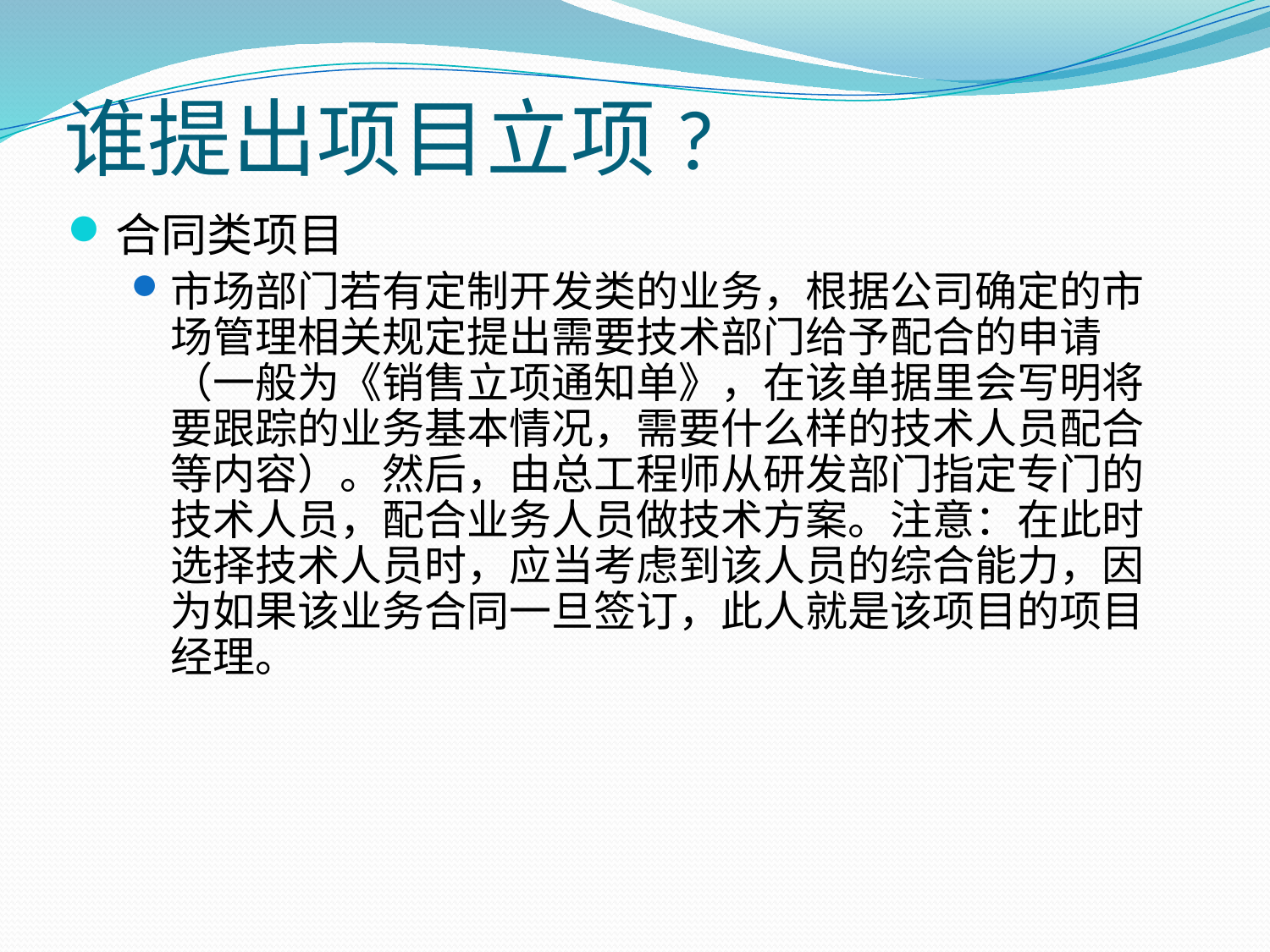

谁提出项目立项?
合同类项目
市场部门若有定制开发类的业务，根据公司确定的市场管理相关规定提出需要技术部门给予配合的申请（一般为《销售立项通知单》，在该单据里会写明将要跟踪的业务基本情况，需要什么样的技术人员配合等内容）。然后，由总工程师从研发部门指定专门的技术人员，配合业务人员做技术方案。注意：在此时选择技术人员时，应当考虑到该人员的综合能力，因为如果该业务合同一旦签订，此人就是该项目的项目经理。